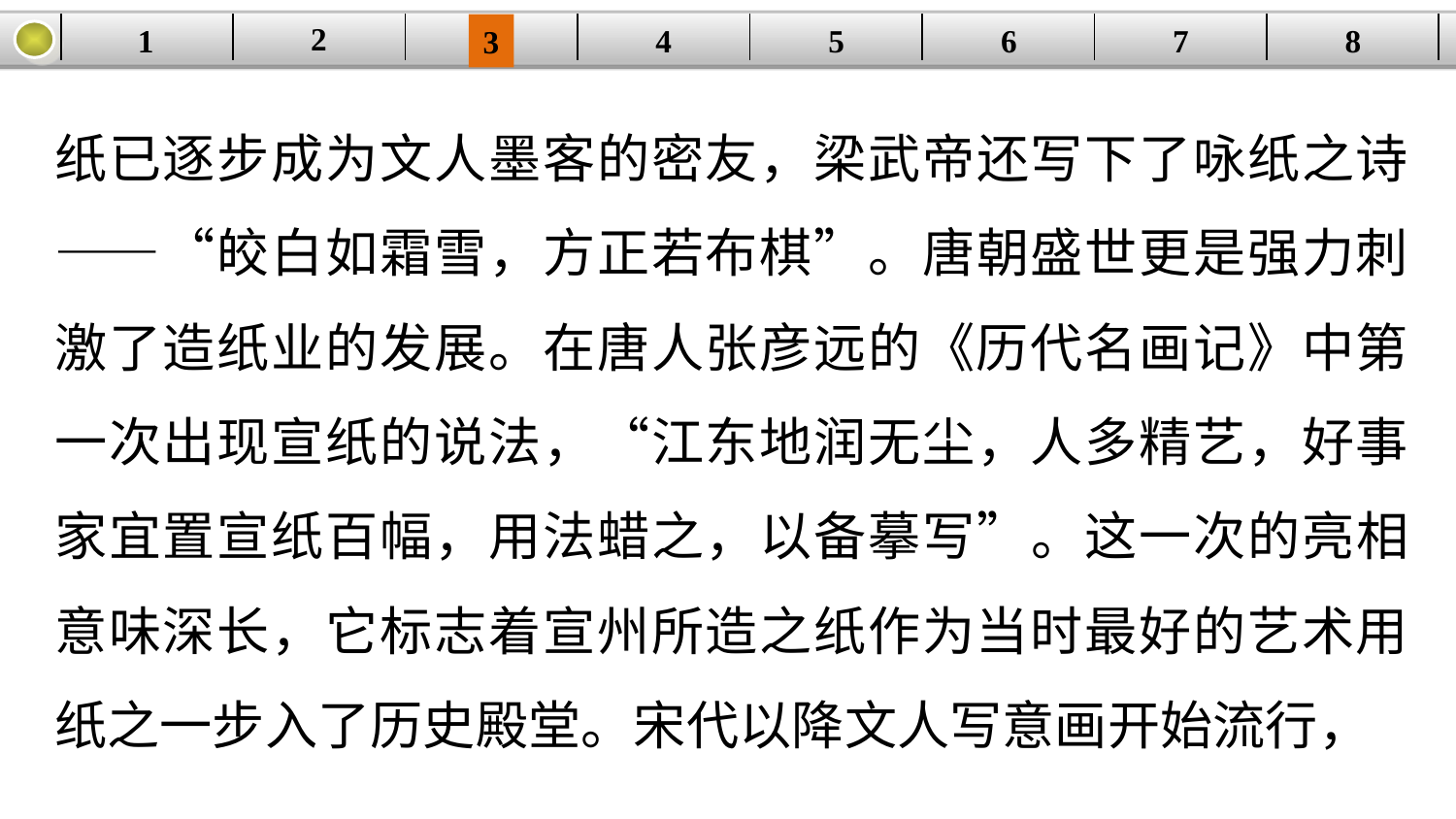

2
1
8
7
6
|  |  |  |  |  |  |  |  |
| --- | --- | --- | --- | --- | --- | --- | --- |
5
4
3

纸已逐步成为文人墨客的密友，梁武帝还写下了咏纸之诗——“皎白如霜雪，方正若布棋”。唐朝盛世更是强力刺激了造纸业的发展。在唐人张彦远的《历代名画记》中第一次出现宣纸的说法，“江东地润无尘，人多精艺，好事家宜置宣纸百幅，用法蜡之，以备摹写”。这一次的亮相意味深长，它标志着宣州所造之纸作为当时最好的艺术用纸之一步入了历史殿堂。宋代以降文人写意画开始流行，